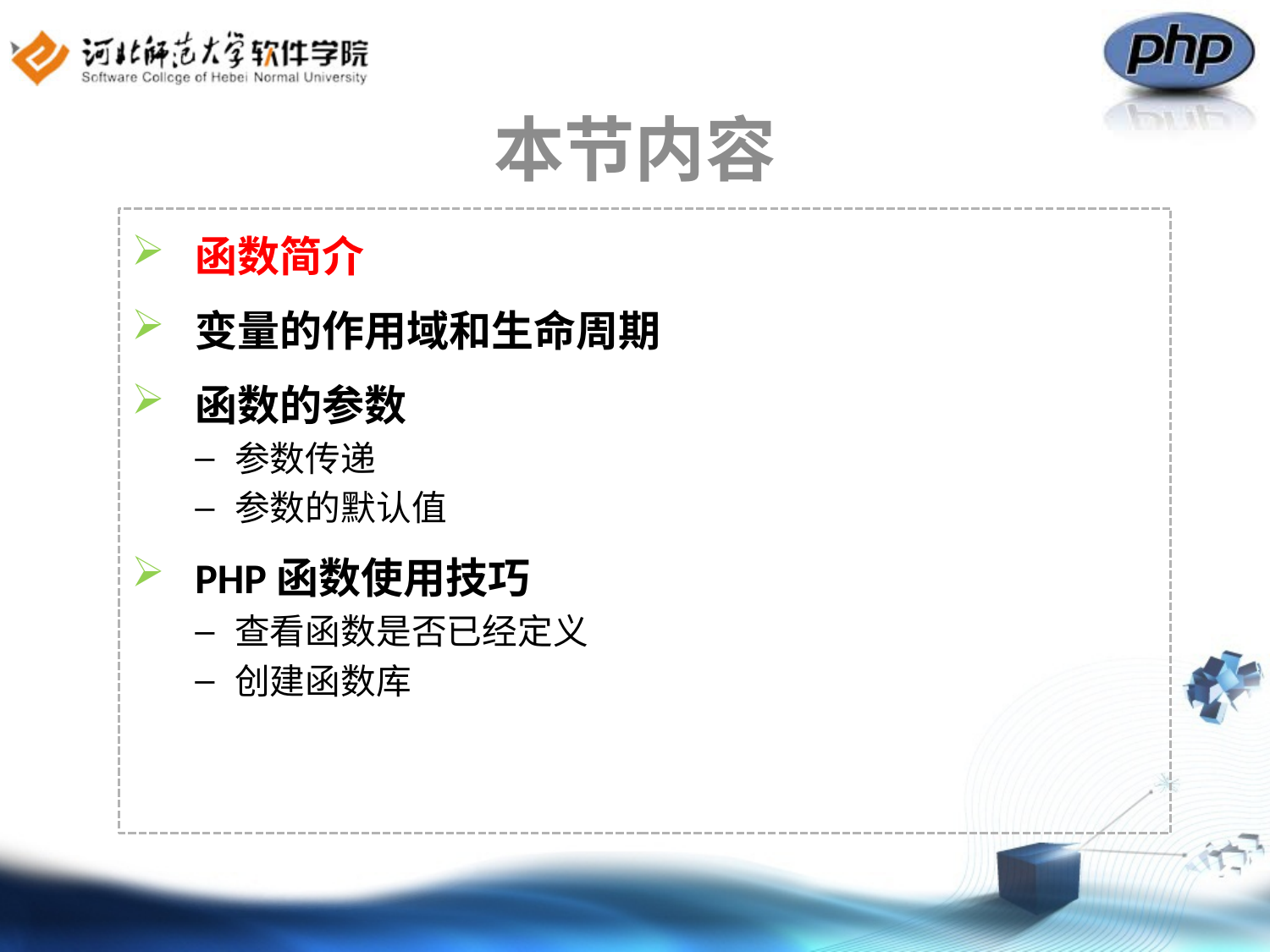

# 本节内容
函数简介
变量的作用域和生命周期
函数的参数
参数传递
参数的默认值
PHP函数使用技巧
查看函数是否已经定义
创建函数库